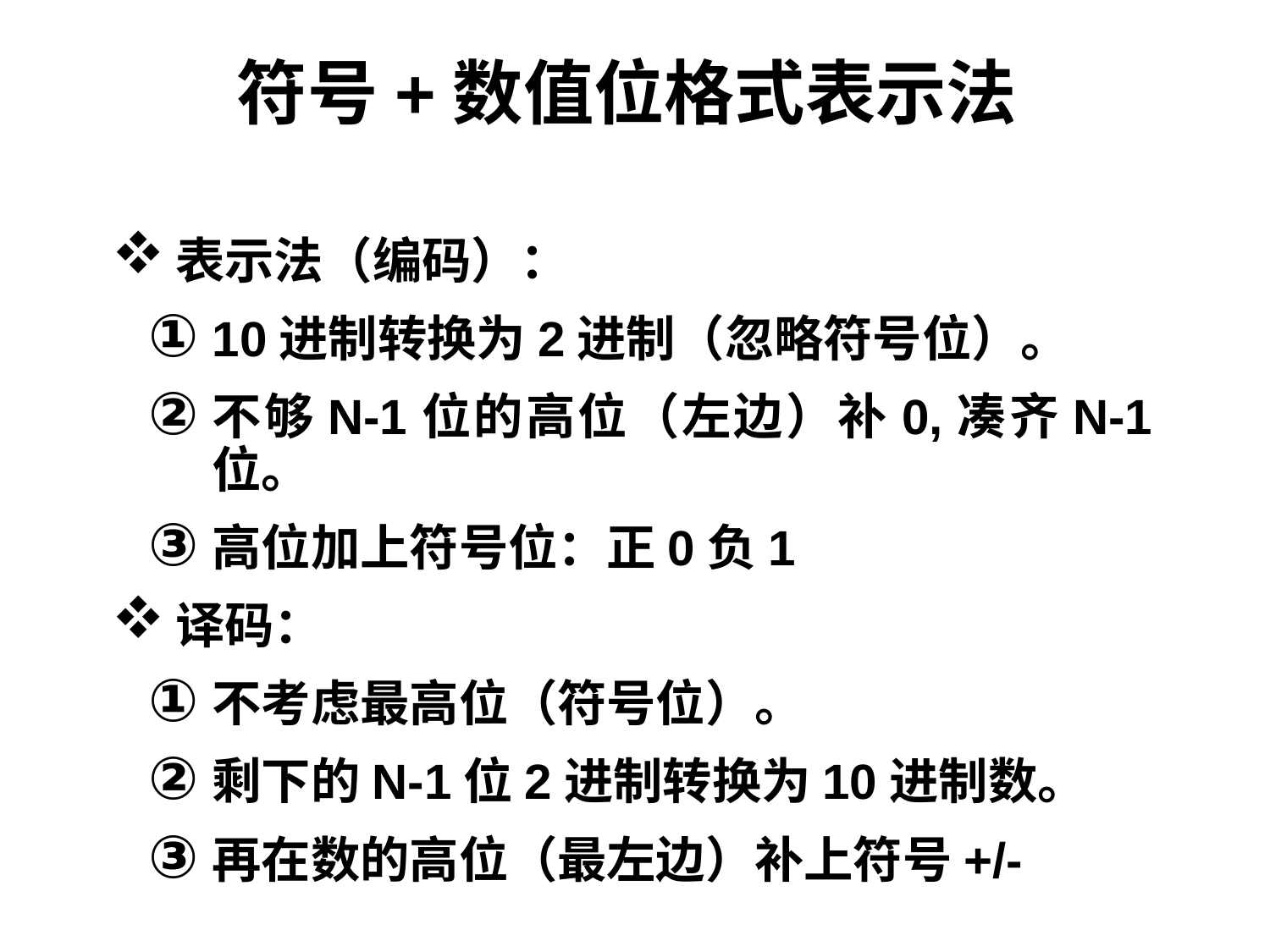

# 符号+数值位格式表示法

表示法（编码）：
10进制转换为2进制（忽略符号位）。
不够N-1位的高位（左边）补0,凑齐N-1位。
高位加上符号位：正0负1
译码：
不考虑最高位（符号位）。
剩下的N-1位2进制转换为10进制数。
再在数的高位（最左边）补上符号+/-